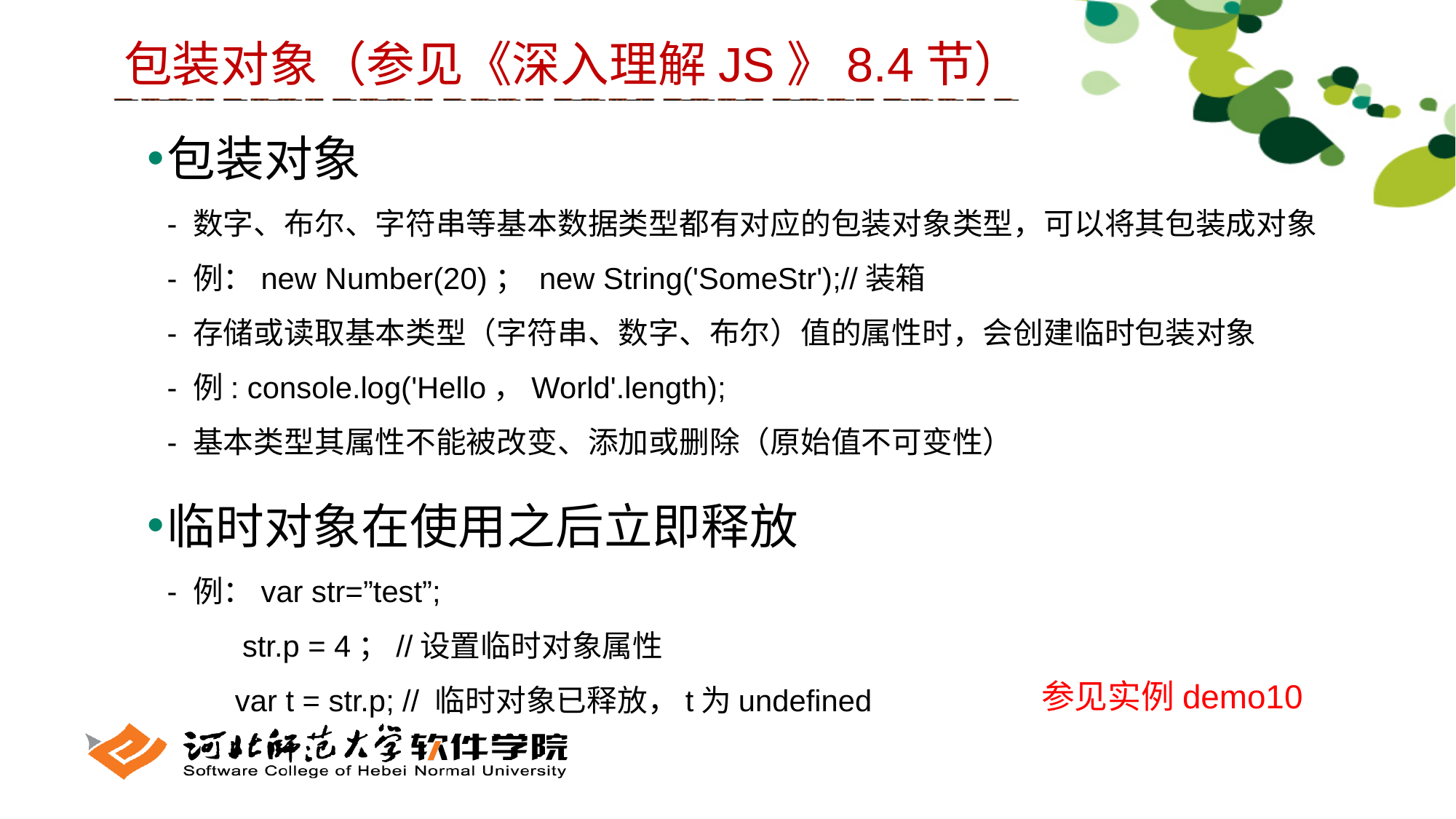

包装对象（参见《深入理解JS》8.4节）
包装对象
- 数字、布尔、字符串等基本数据类型都有对应的包装对象类型，可以将其包装成对象
- 例：new Number(20)； new String('SomeStr');//装箱
- 存储或读取基本类型（字符串、数字、布尔）值的属性时，会创建临时包装对象
- 例: console.log('Hello，World'.length);
- 基本类型其属性不能被改变、添加或删除（原始值不可变性）
临时对象在使用之后立即释放
- 例：var str=”test”;
         str.p = 4；//设置临时对象属性
         var t = str.p; // 临时对象已释放，t为undefined

参见实例demo10